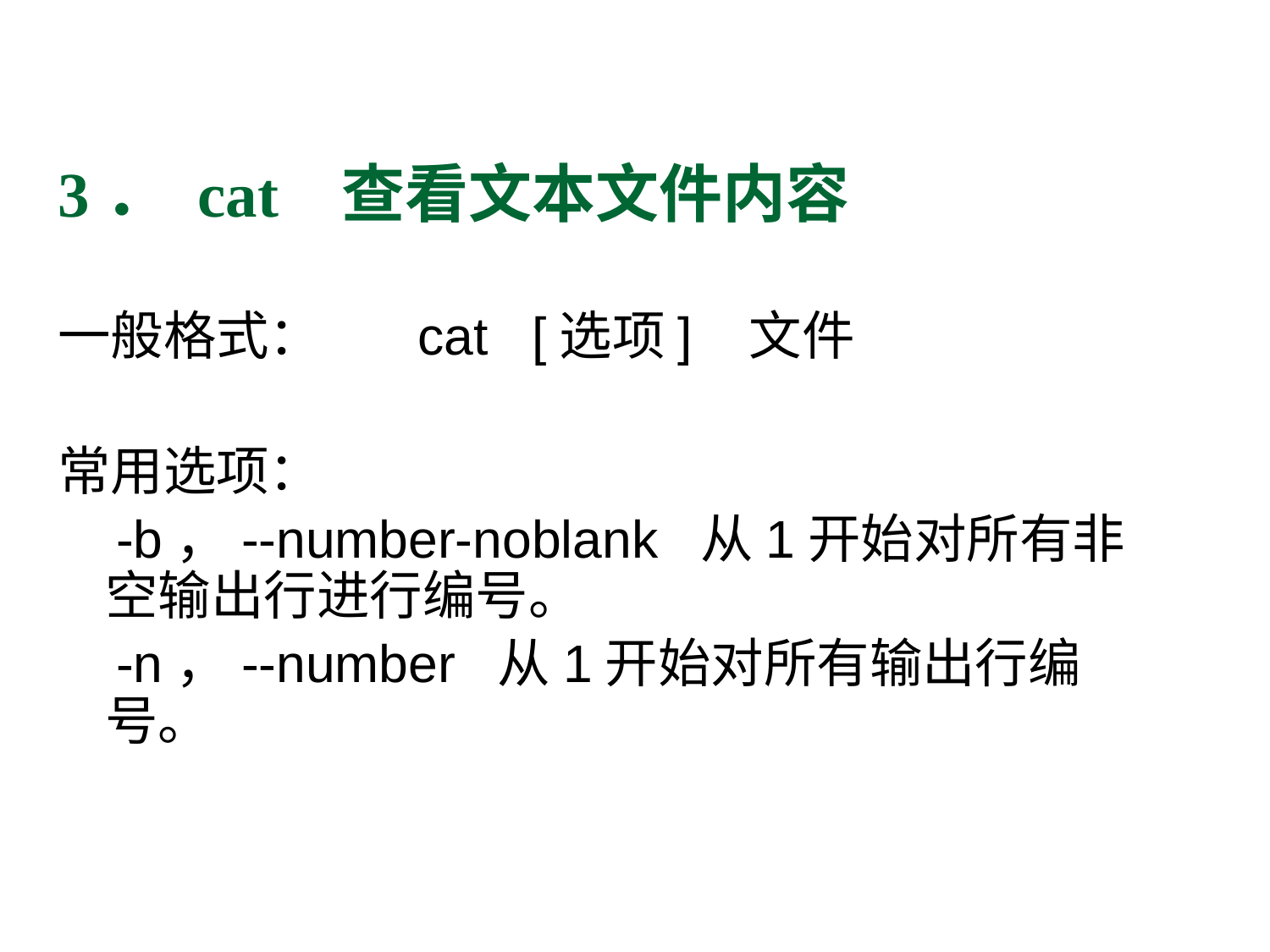

3． cat   查看文本文件内容

一般格式：       cat   [选项]   文件

常用选项：
    -b，--number-noblank  从1开始对所有非空输出行进行编号。
    -n，--number  从1开始对所有输出行编号。